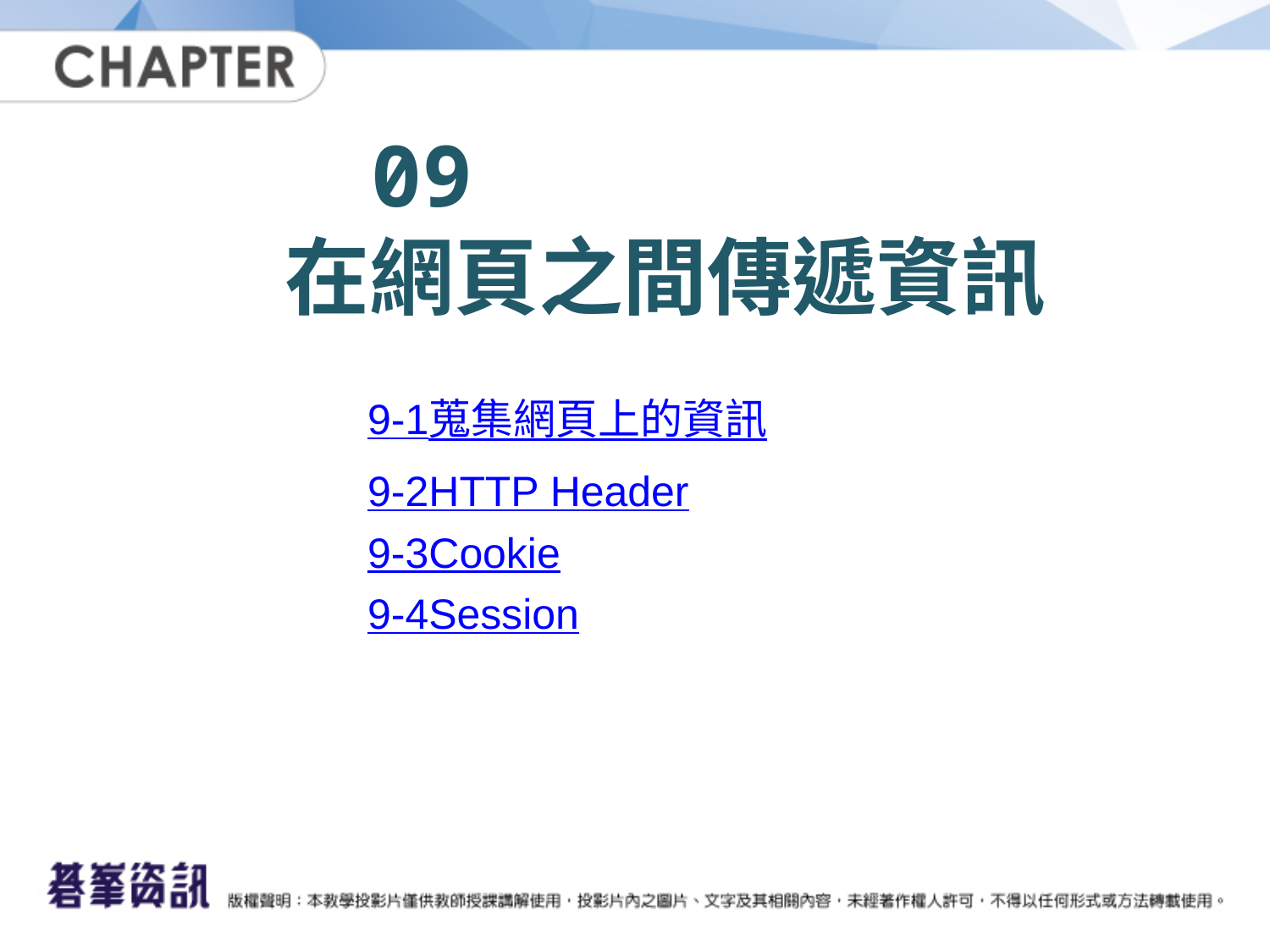

# 09 在網頁之間傳遞資訊
9-1	蒐集網頁上的資訊
9-2	HTTP Header
9-3	Cookie
9-4	Session